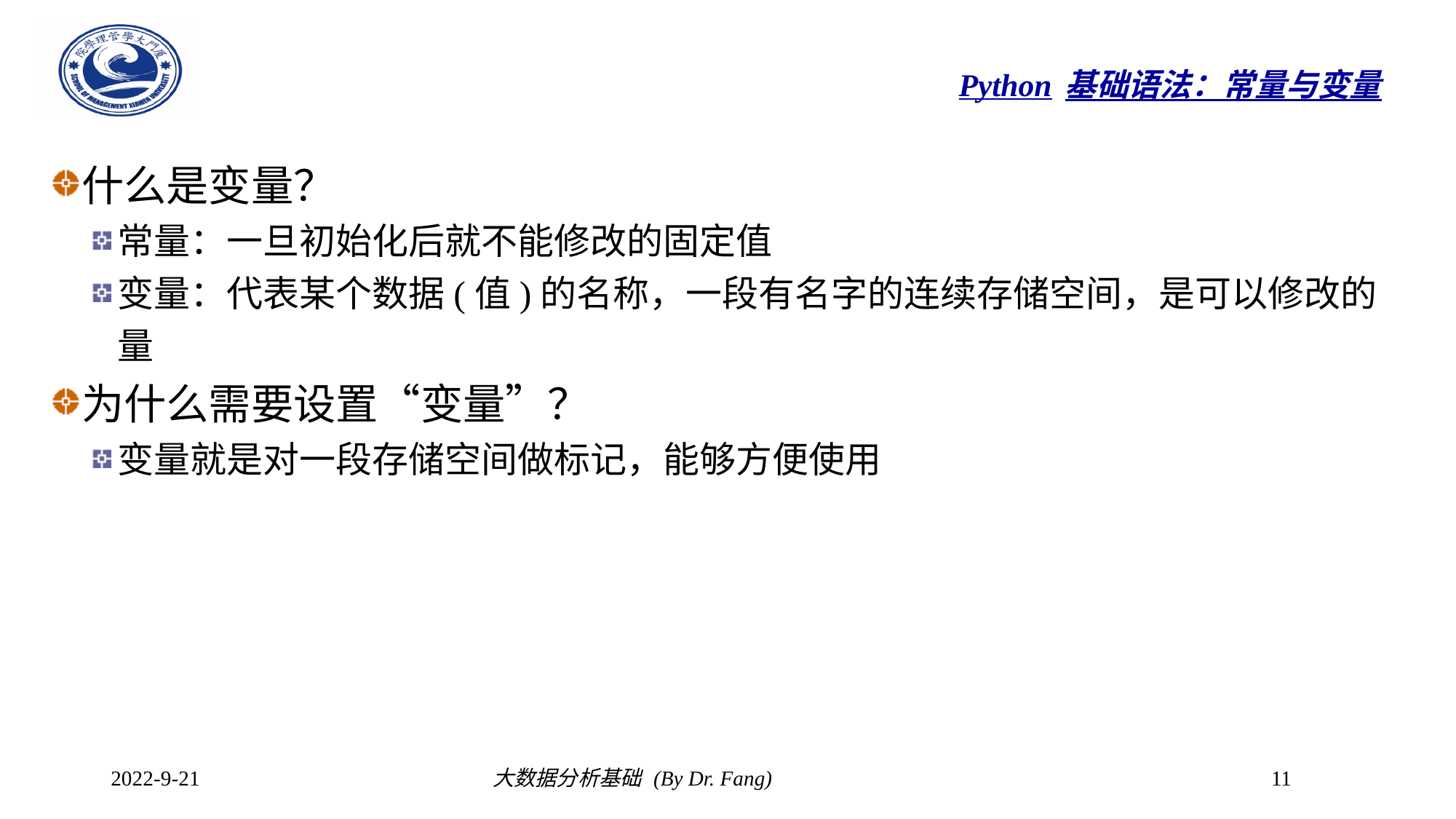

# Python基础语法：常量与变量
什么是变量？
常量：一旦初始化后就不能修改的固定值
变量：代表某个数据(值)的名称，一段有名字的连续存储空间，是可以修改的量
为什么需要设置“变量”？
变量就是对一段存储空间做标记，能够方便使用
2022-9-21
大数据分析基础 (By Dr. Fang)
11